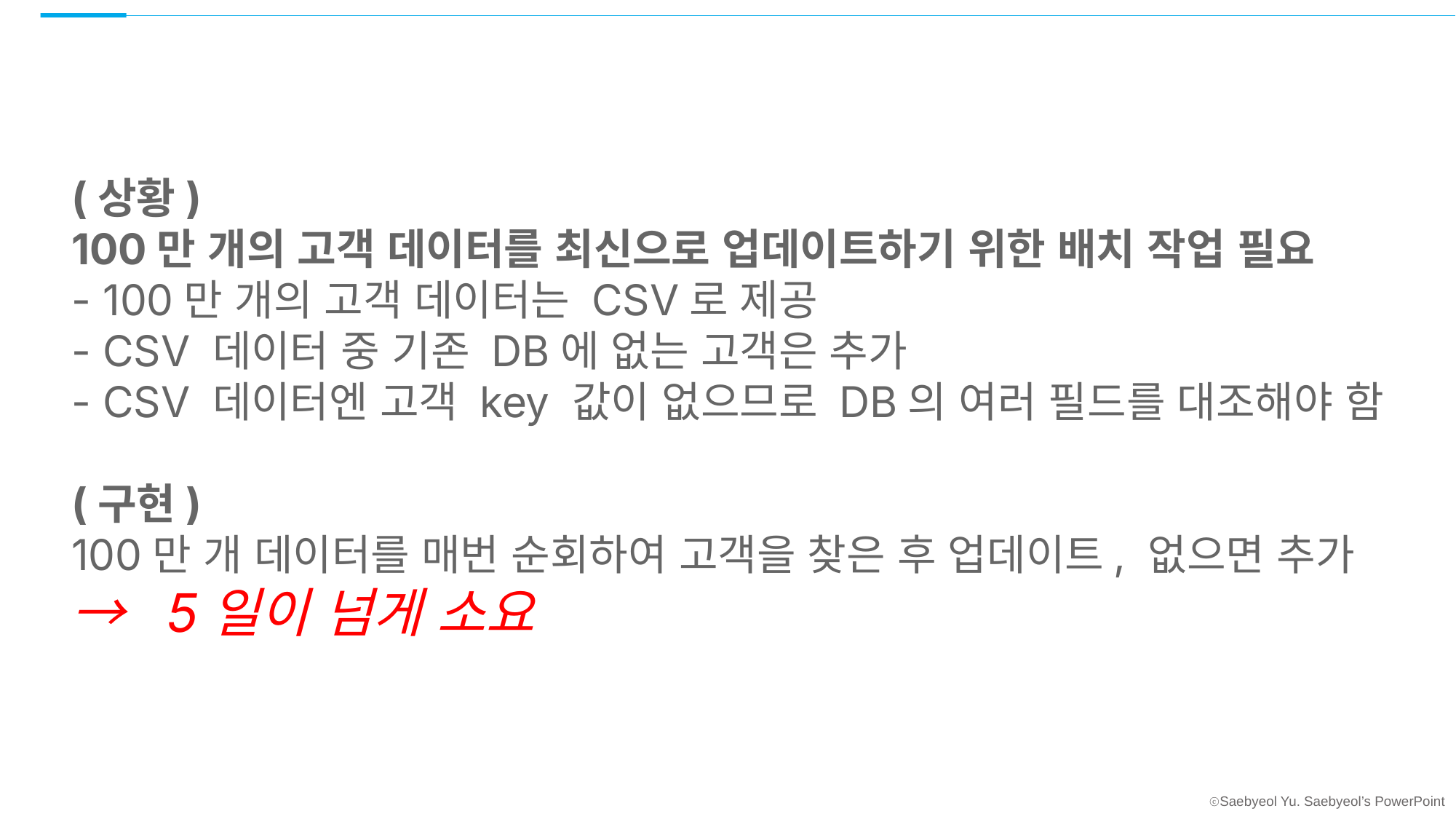

(상황)
100만 개의 고객 데이터를 최신으로 업데이트하기 위한 배치 작업 필요 
- 100만 개의 고객 데이터는 CSV로 제공
- CSV 데이터 중 기존 DB에 없는 고객은 추가
- CSV 데이터엔 고객 key 값이 없으므로 DB의 여러 필드를 대조해야 함
(구현)
100만 개 데이터를 매번 순회하여 고객을 찾은 후 업데이트, 없으면 추가
→  5일이 넘게 소요